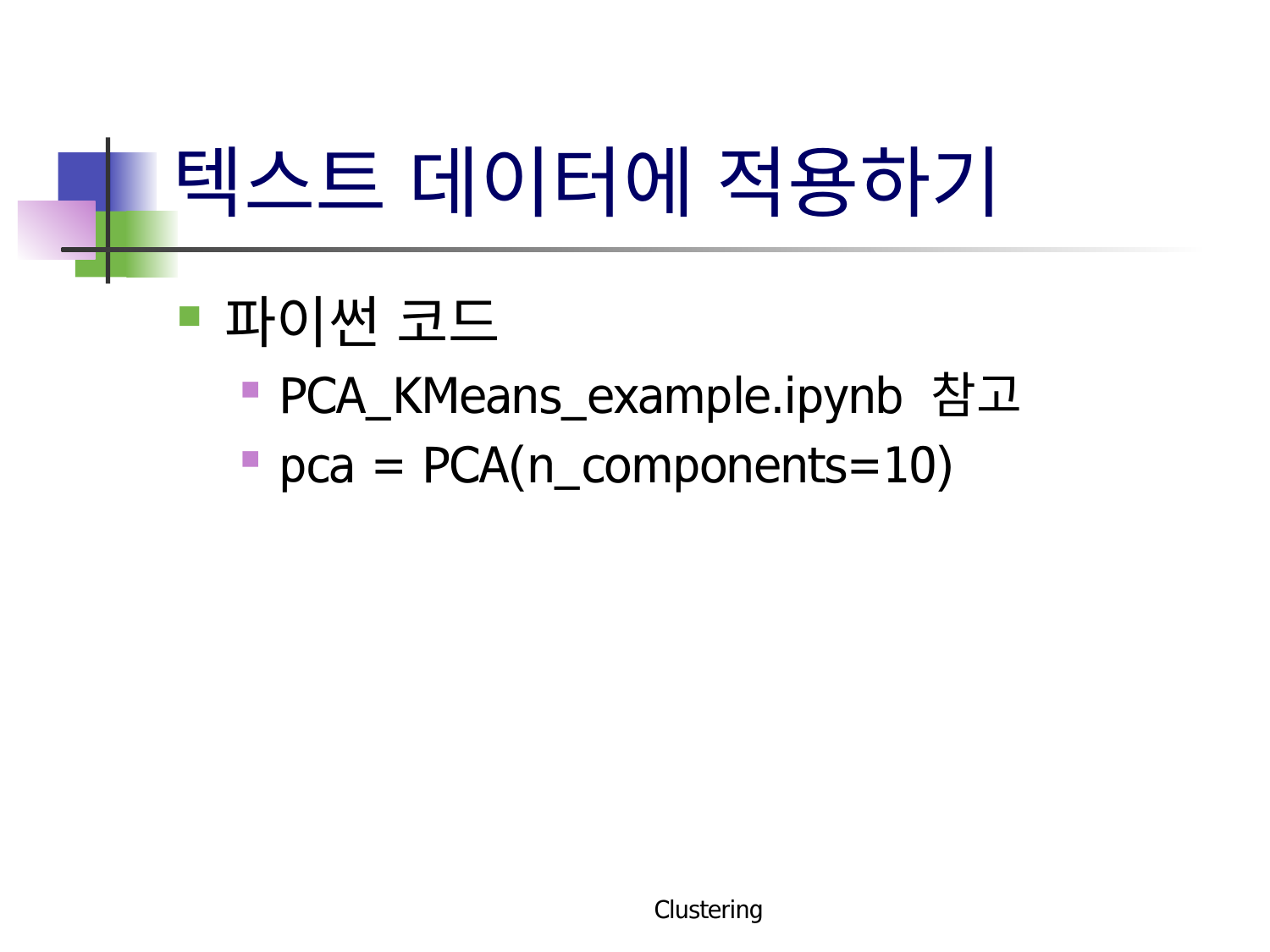

# 텍스트 데이터에 적용하기
파이썬 코드
PCA_KMeans_example.ipynb 참고
pca = PCA(n_components=10)
Clustering